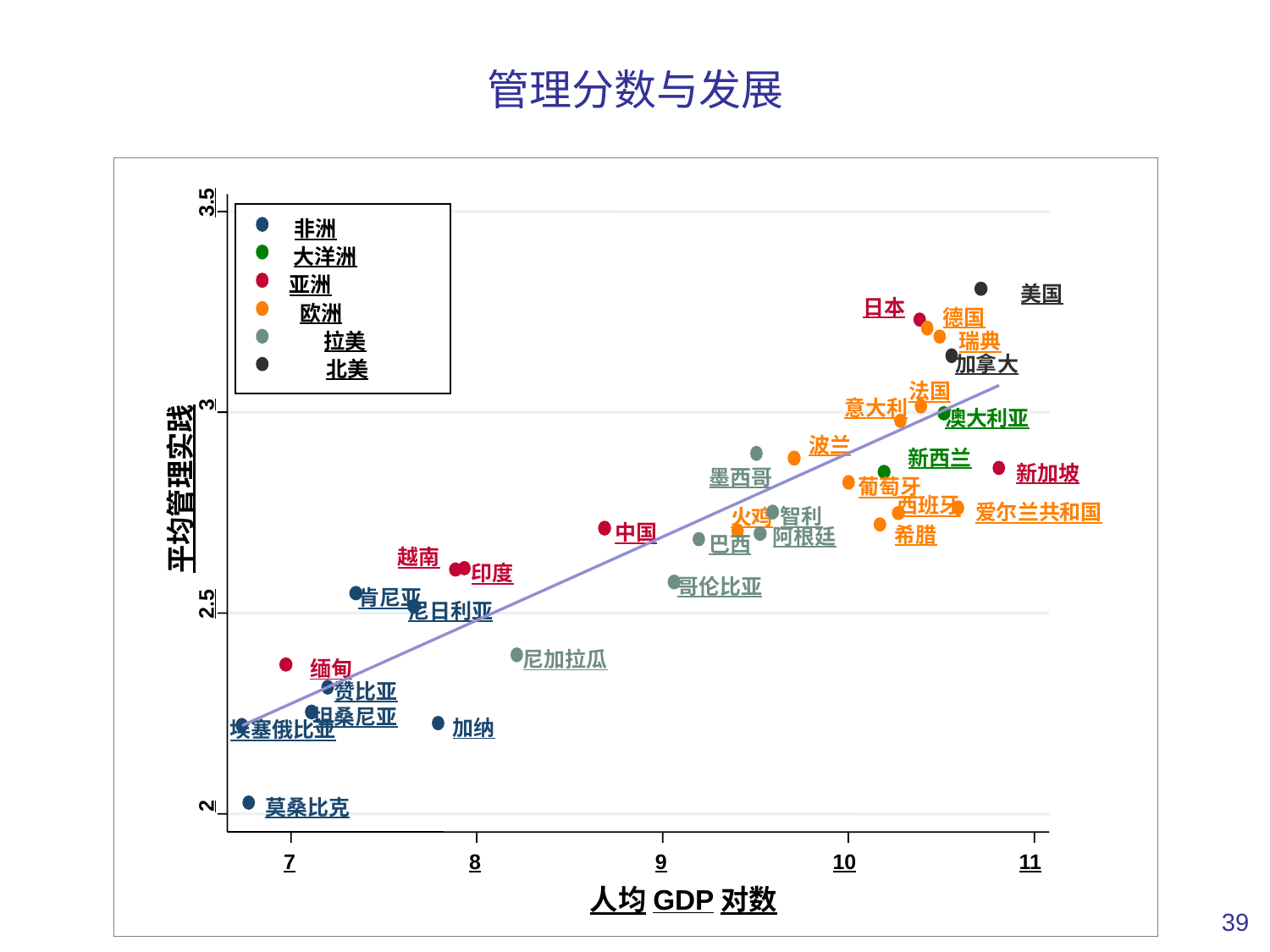

# 管理分数与发展

3.5

非洲

大洋洲

亚洲

美国

日本
欧洲

德国

拉美
瑞典

加拿大
北美

法国

3
意大利

澳大利亚

波兰
新西兰

新加坡

墨西哥

平均管理实践
葡萄牙

西班牙
爱尔兰共和国

智利
火鸡

中国
希腊

阿根廷

巴西

越南
印度

哥伦比亚

肯尼亚

2.5
尼日利亚

尼加拉瓜

缅甸

赞比亚

坦桑尼亚

加纳
埃塞俄比亚

2
莫桑比克

7
8
9
10
11
人均GDP对数

39